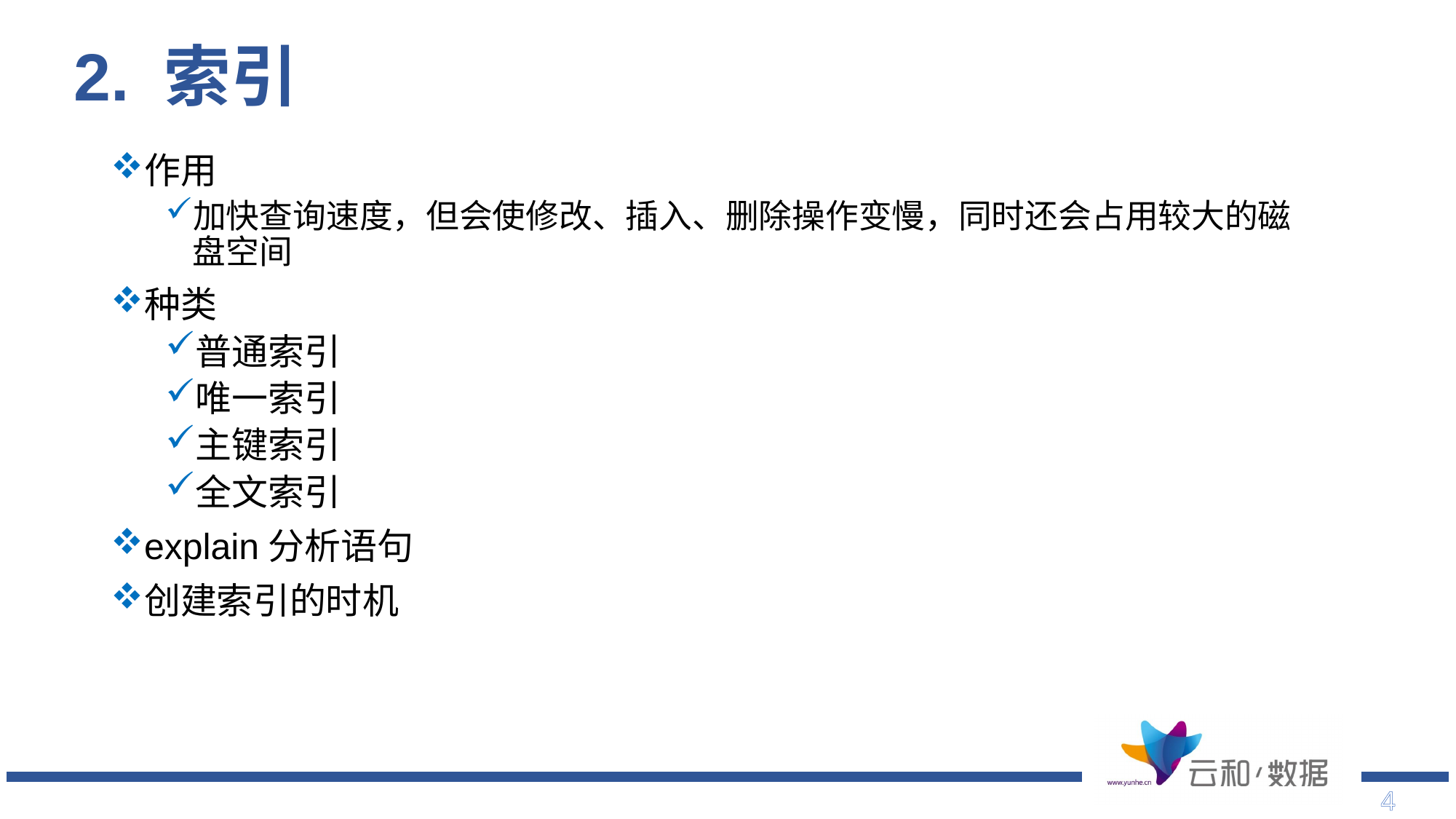

# 2. 索引
作用
加快查询速度，但会使修改、插入、删除操作变慢，同时还会占用较大的磁盘空间
种类
普通索引
唯一索引
主键索引
全文索引
explain分析语句
创建索引的时机